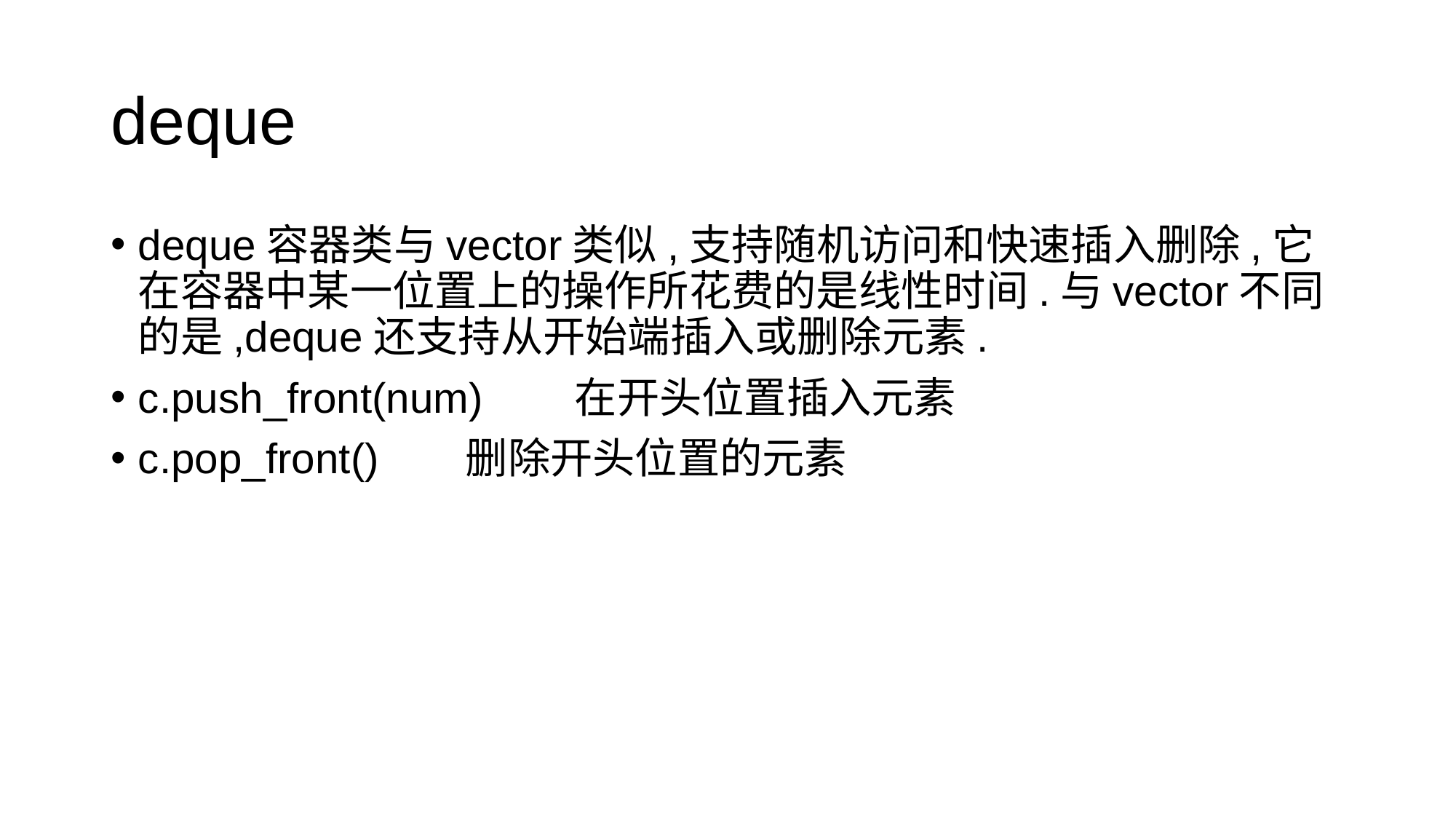

# deque
deque容器类与vector类似,支持随机访问和快速插入删除,它在容器中某一位置上的操作所花费的是线性时间.与vector不同的是,deque还支持从开始端插入或删除元素.
c.push_front(num)	在开头位置插入元素
c.pop_front()	删除开头位置的元素